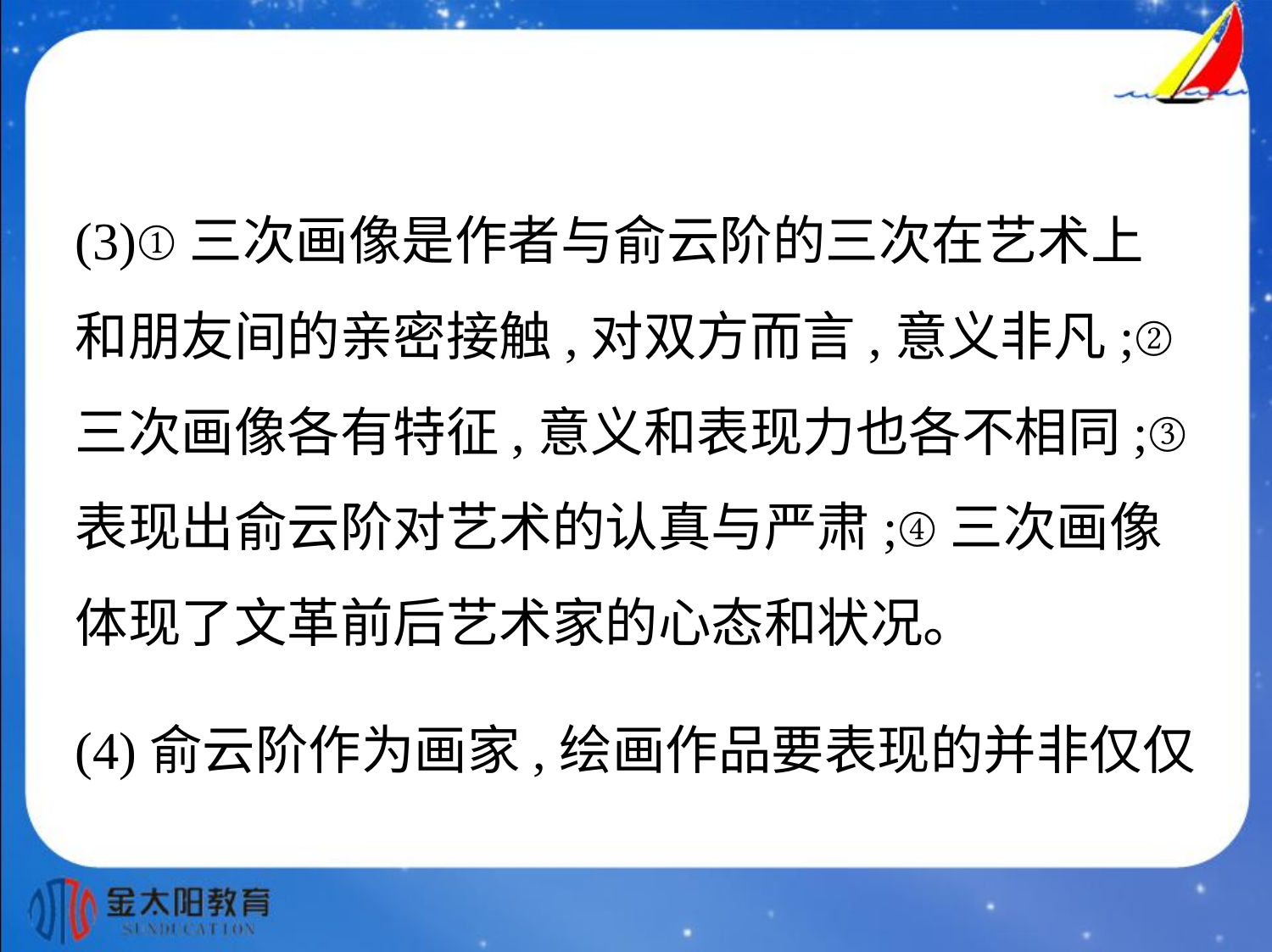

(3)①三次画像是作者与俞云阶的三次在艺术上
和朋友间的亲密接触,对双方而言,意义非凡;②
三次画像各有特征,意义和表现力也各不相同;③
表现出俞云阶对艺术的认真与严肃;④三次画像
体现了文革前后艺术家的心态和状况。
(4)俞云阶作为画家,绘画作品要表现的并非仅仅